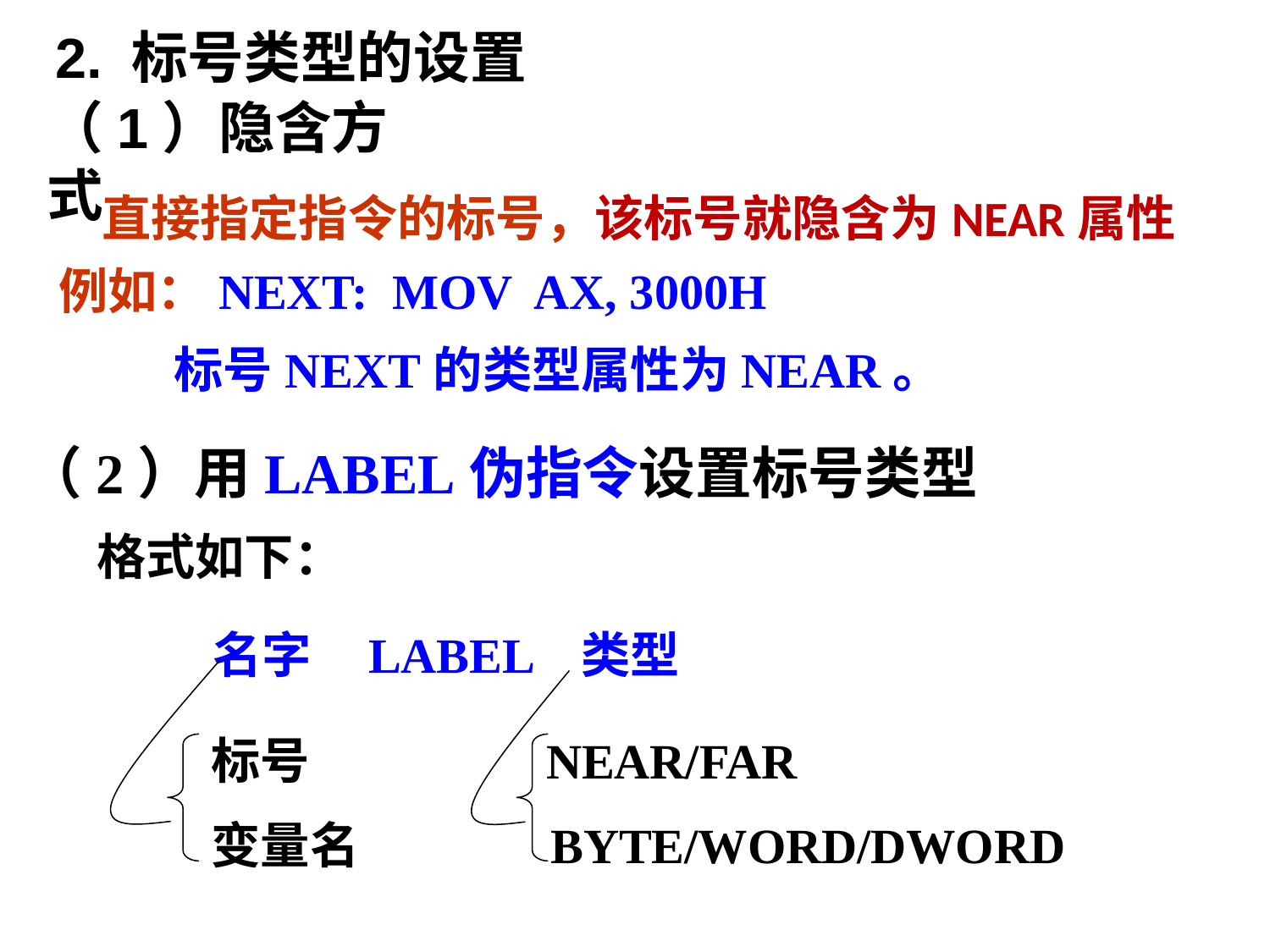

2. 标号类型的设置
（1）隐含方式
直接指定指令的标号，该标号就隐含为NEAR属性
例如：NEXT:  MOV  AX, 3000H
标号NEXT的类型属性为NEAR。
（2）用LABEL伪指令设置标号类型
格式如下：
名字    LABEL   类型

标号                    NEAR/FAR

变量名                BYTE/WORD/DWORD
24